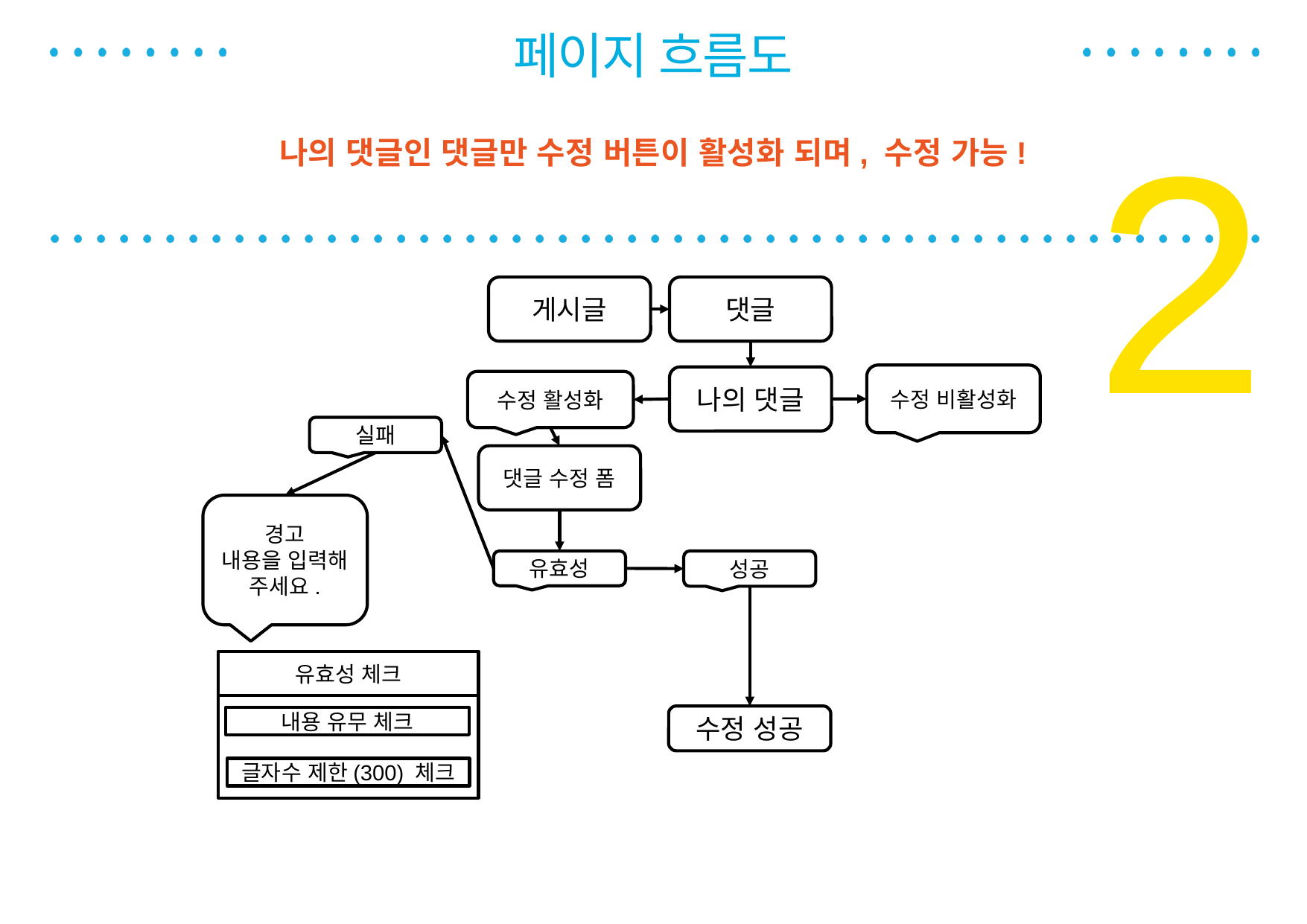

페이지 흐름도
2
나의 댓글인 댓글만 수정 버튼이 활성화 되며, 수정 가능!
게시글
댓글
수정 비활성화
나의 댓글
수정 활성화
댓글 수정 폼
수정 성공
실패
유효성
성공

유효성 체크
내용 유무 체크
글자수 제한(300) 체크
경고
내용을 입력해 주세요.